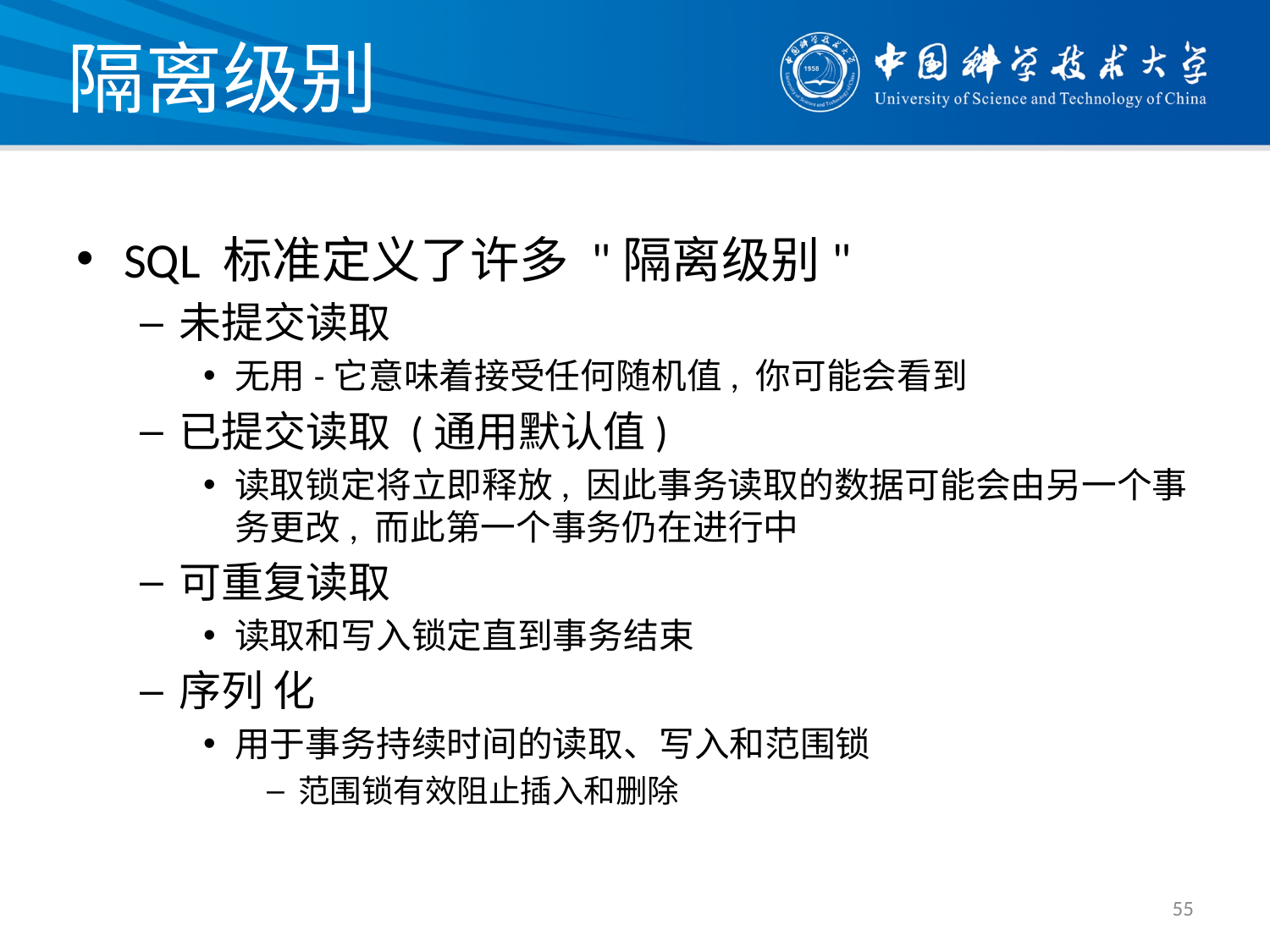

# 隔离级别
SQL 标准定义了许多 "隔离级别"
未提交读取
无用-它意味着接受任何随机值, 你可能会看到
已提交读取 (通用默认值)
读取锁定将立即释放, 因此事务读取的数据可能会由另一个事务更改, 而此第一个事务仍在进行中
可重复读取
读取和写入锁定直到事务结束
序列 化
用于事务持续时间的读取、写入和范围锁
范围锁有效阻止插入和删除
55